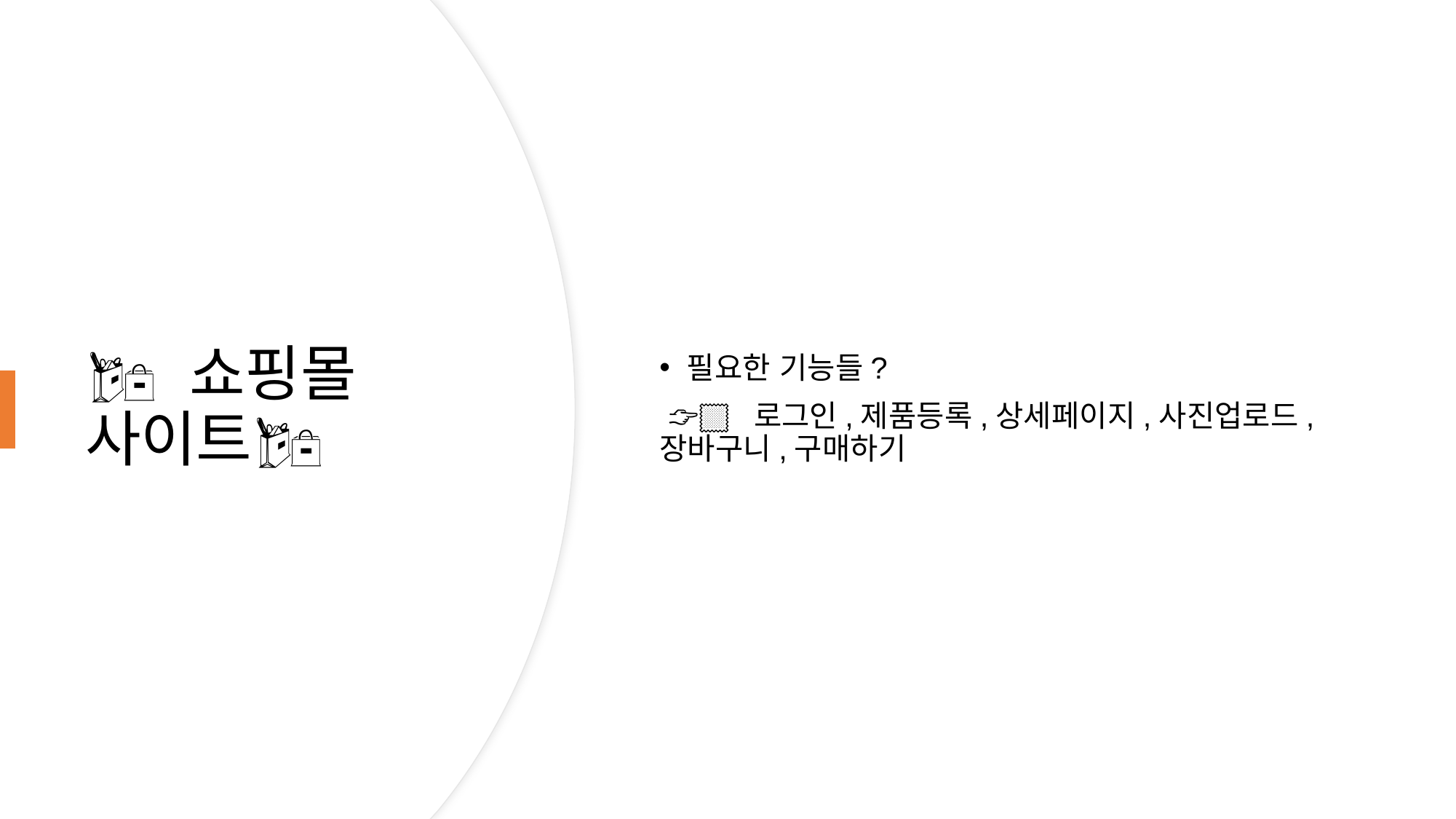

필요한 기능들?
 👉🏻  로그인,제품등록,상세페이지,사진업로드,장바구니,구매하기
# 🛍 쇼핑몰 사이트🛍